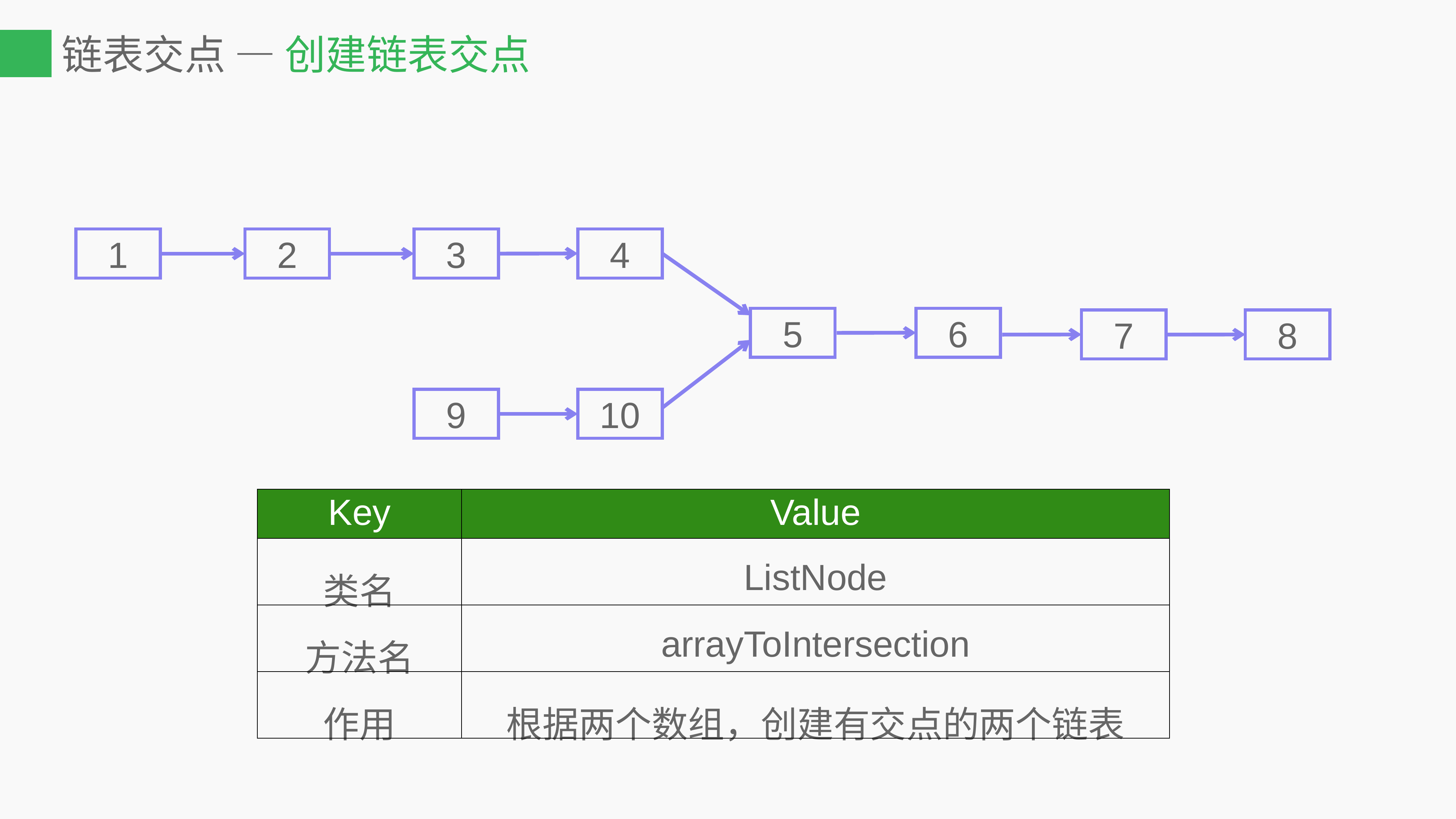

# 链表交点 — 创建链表交点

1
2
3
4
5
6
7
8
9
10
| Key | Value |
| --- | --- |
| 类名 | ListNode |
| 方法名 | arrayToIntersection |
| 作用 | 根据两个数组，创建有交点的两个链表 |